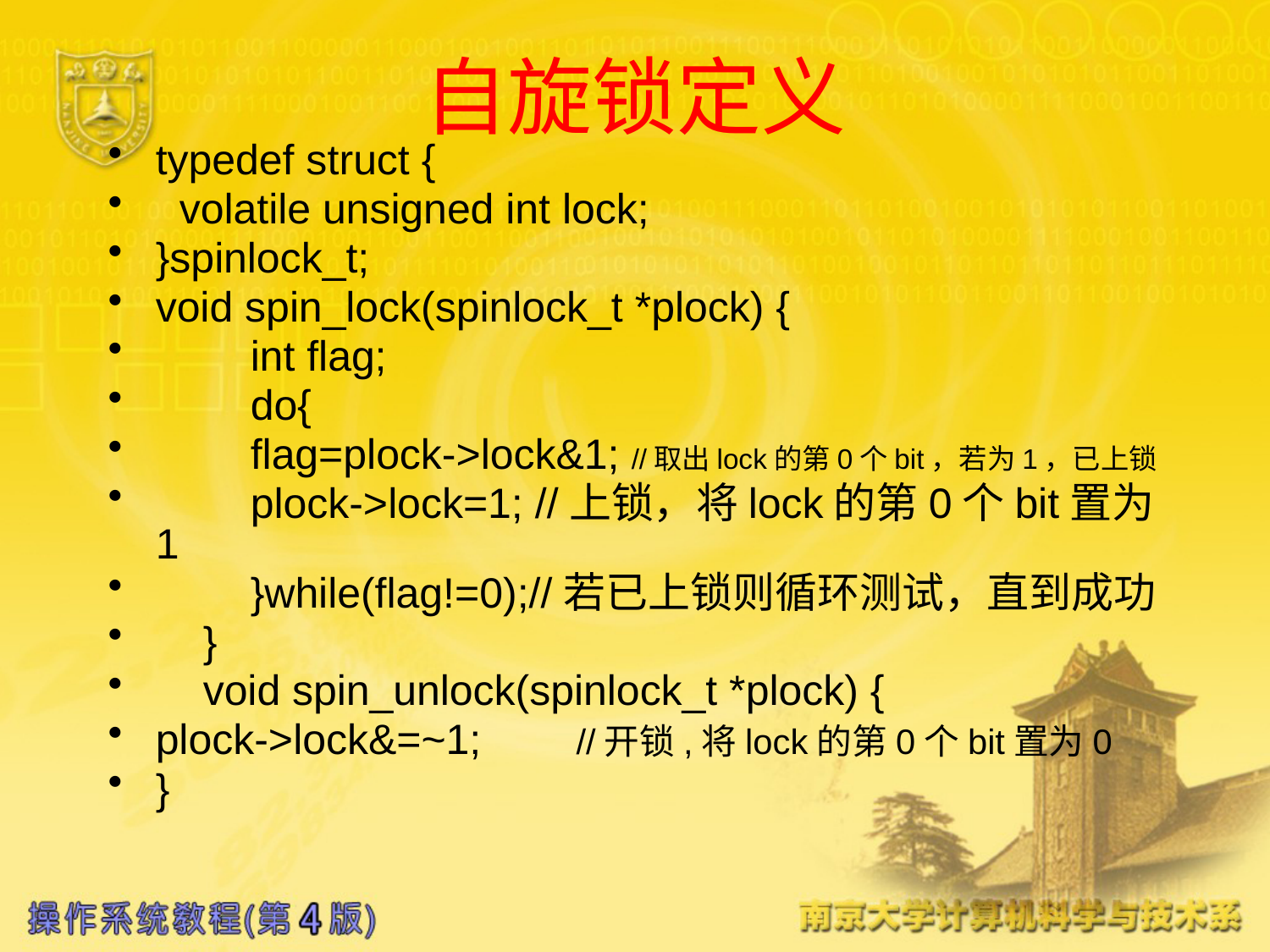

# 自旋锁定义
typedef struct {
  volatile unsigned int lock;
}spinlock_t;
void spin_lock(spinlock_t *plock) {
        int flag;
        do{
        flag=plock->lock&1; //取出lock的第0个bit，若为1，已上锁
        plock->lock=1; //上锁，将lock的第0个bit置为1
        }while(flag!=0);//若已上锁则循环测试，直到成功
    }
    void spin_unlock(spinlock_t *plock) {
plock->lock&=~1;        //开锁,将lock的第0个bit置为0
}